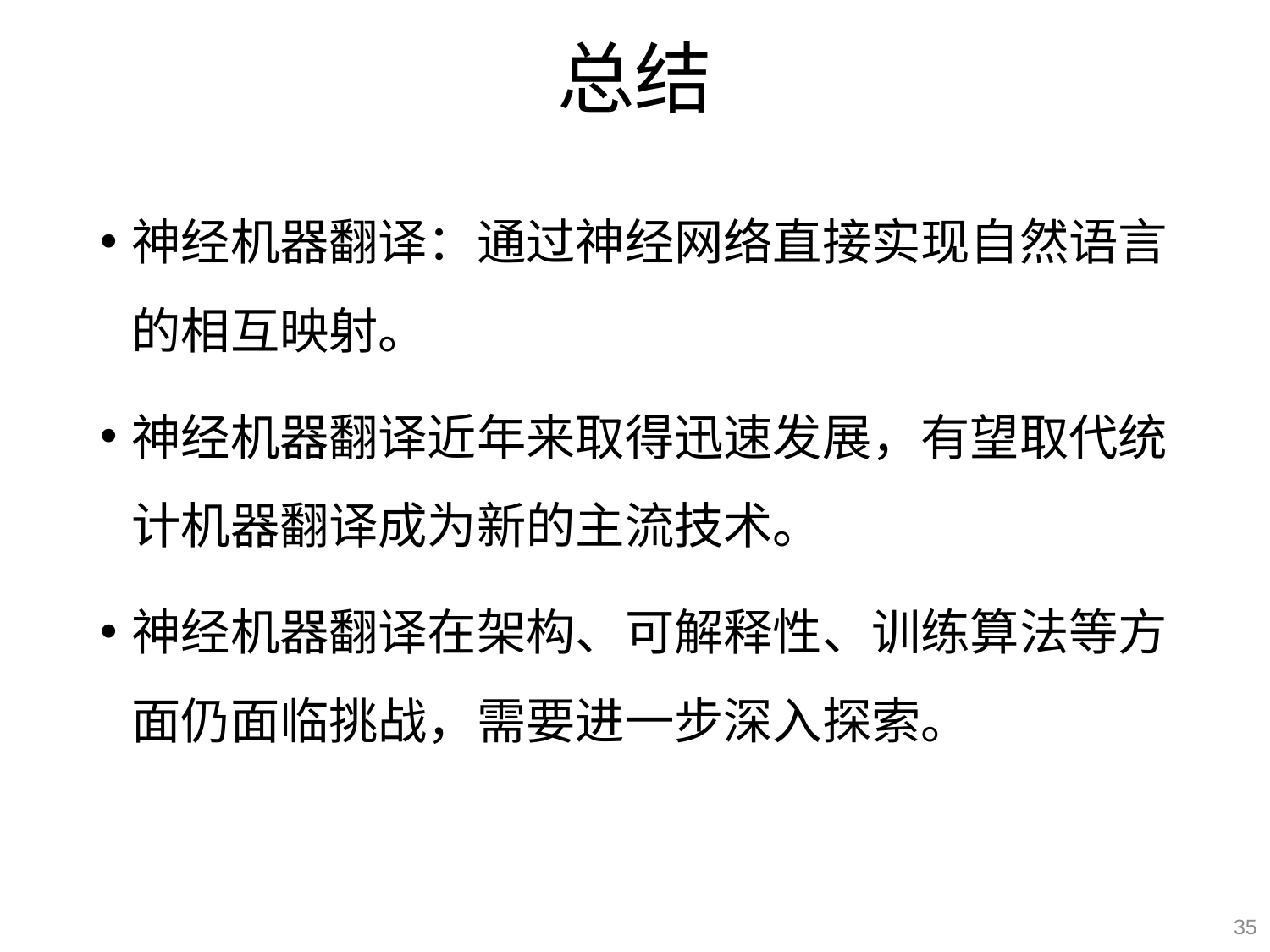

# 总结
神经机器翻译：通过神经网络直接实现自然语言的相互映射。
神经机器翻译近年来取得迅速发展，有望取代统计机器翻译成为新的主流技术。
神经机器翻译在架构、可解释性、训练算法等方面仍面临挑战，需要进一步深入探索。
35